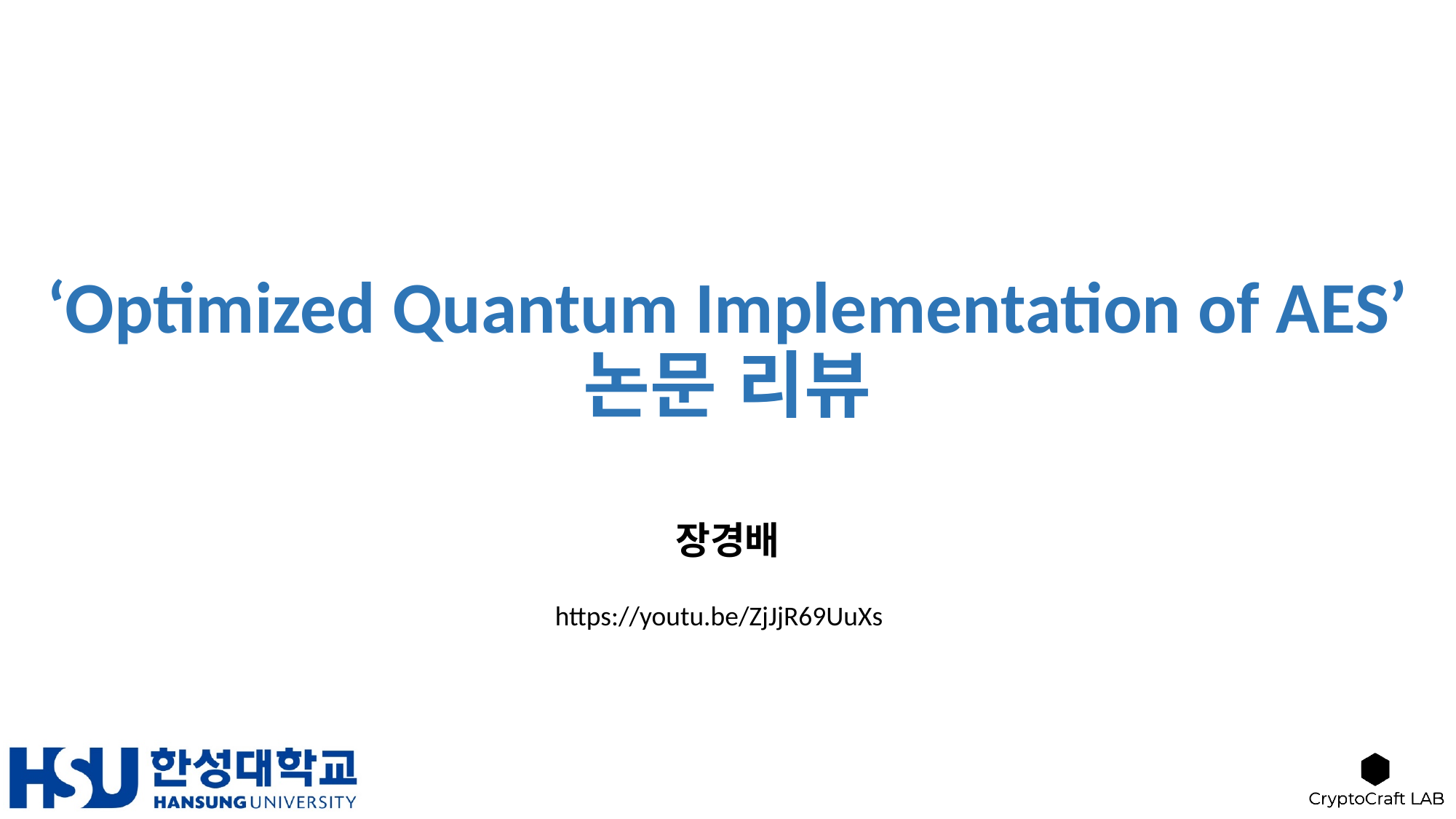

# ‘Optimized Quantum Implementation of AES’ 논문 리뷰

장경배
https://youtu.be/ZjJjR69UuXs